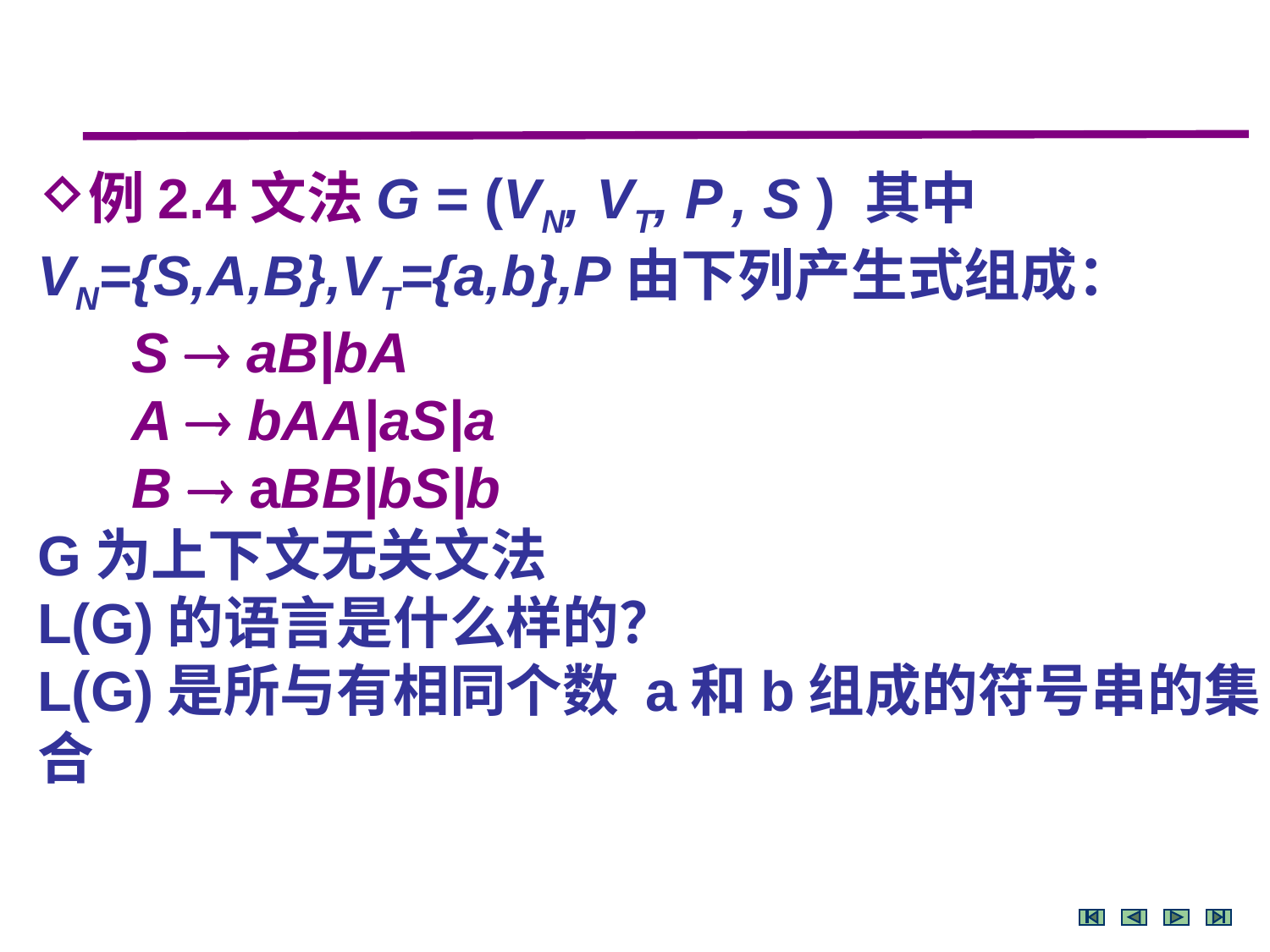

例2.4文法G = (VN, VT, P , S ) 其中VN={S,A,B},VT={a,b},P由下列产生式组成：
      S → aB|bA
      A → bAA|aS|a
      B → aBB|bS|b
G为上下文无关文法
L(G)的语言是什么样的？
L(G)是所与有相同个数 a和b组成的符号串的集合